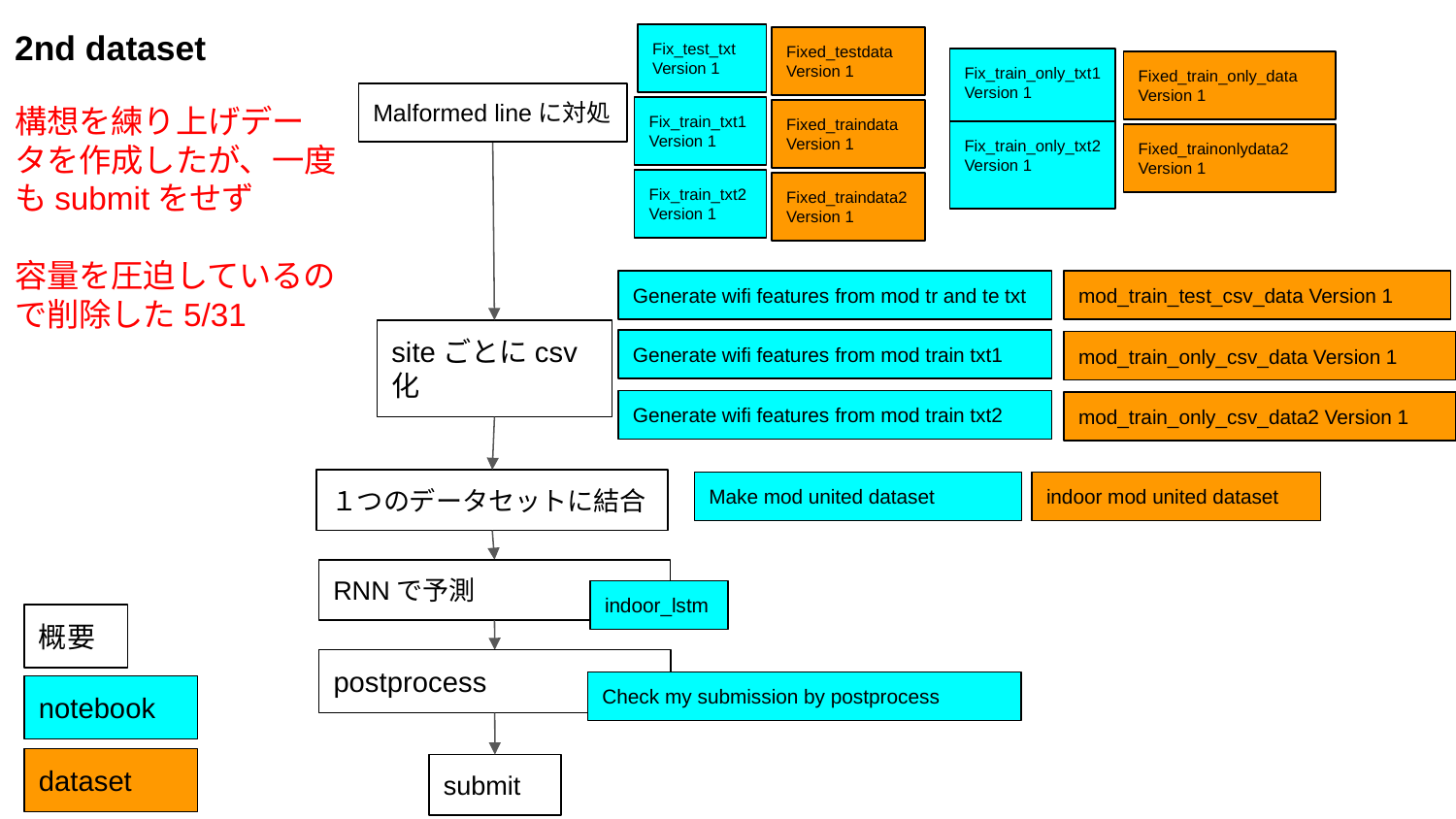

2nd dataset
Fix_test_txt
Version 1
Fixed_testdata
Version 1
Malformed lineに対処
Fix_train_txt1
Version 1
Fixed_traindata
Version 1
Fix_train_txt2
Version 1
Fixed_traindata2
Version 1
Fix_train_only_txt1
Version 1
Fixed_train_only_data
Version 1
Fix_train_only_txt2
Version 1
Fixed_trainonlydata2
Version 1
構想を練り上げデータを作成したが、一度もsubmitをせず

容量を圧迫しているので削除した5/31
Generate wifi features from mod tr and te txt
mod_train_test_csv_data Version 1
siteごとにcsv化
Generate wifi features from mod train txt1
mod_train_only_csv_data Version 1
Generate wifi features from mod train txt2
mod_train_only_csv_data2 Version 1
１つのデータセットに結合
Make mod united dataset
indoor mod united dataset
RNNで予測
indoor_lstm
概要
postprocess
Check my submission by postprocess
notebook
dataset
submit